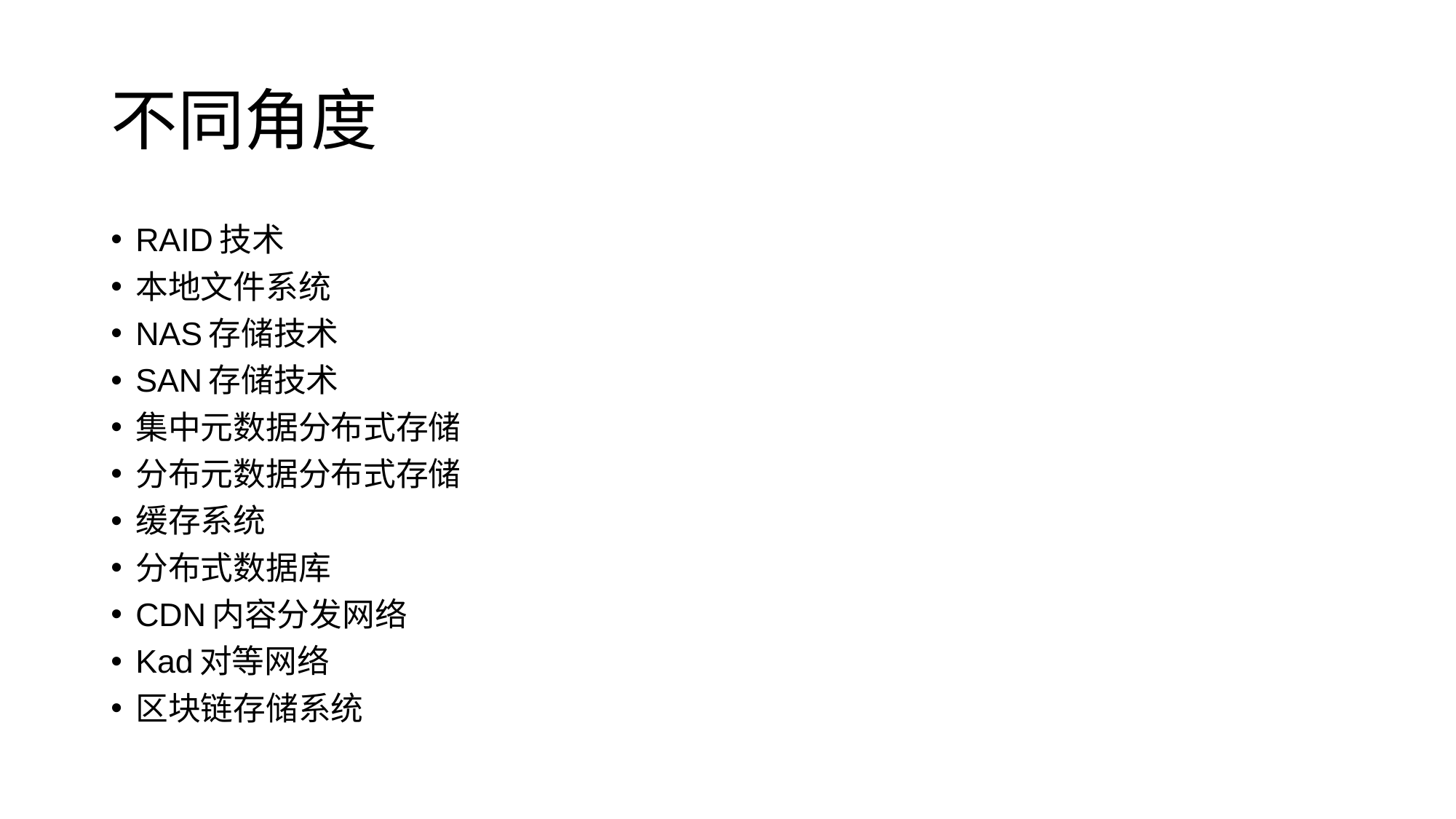

# 不同角度
RAID技术
本地文件系统
NAS存储技术
SAN存储技术
集中元数据分布式存储
分布元数据分布式存储
缓存系统
分布式数据库
CDN内容分发网络
Kad对等网络
区块链存储系统